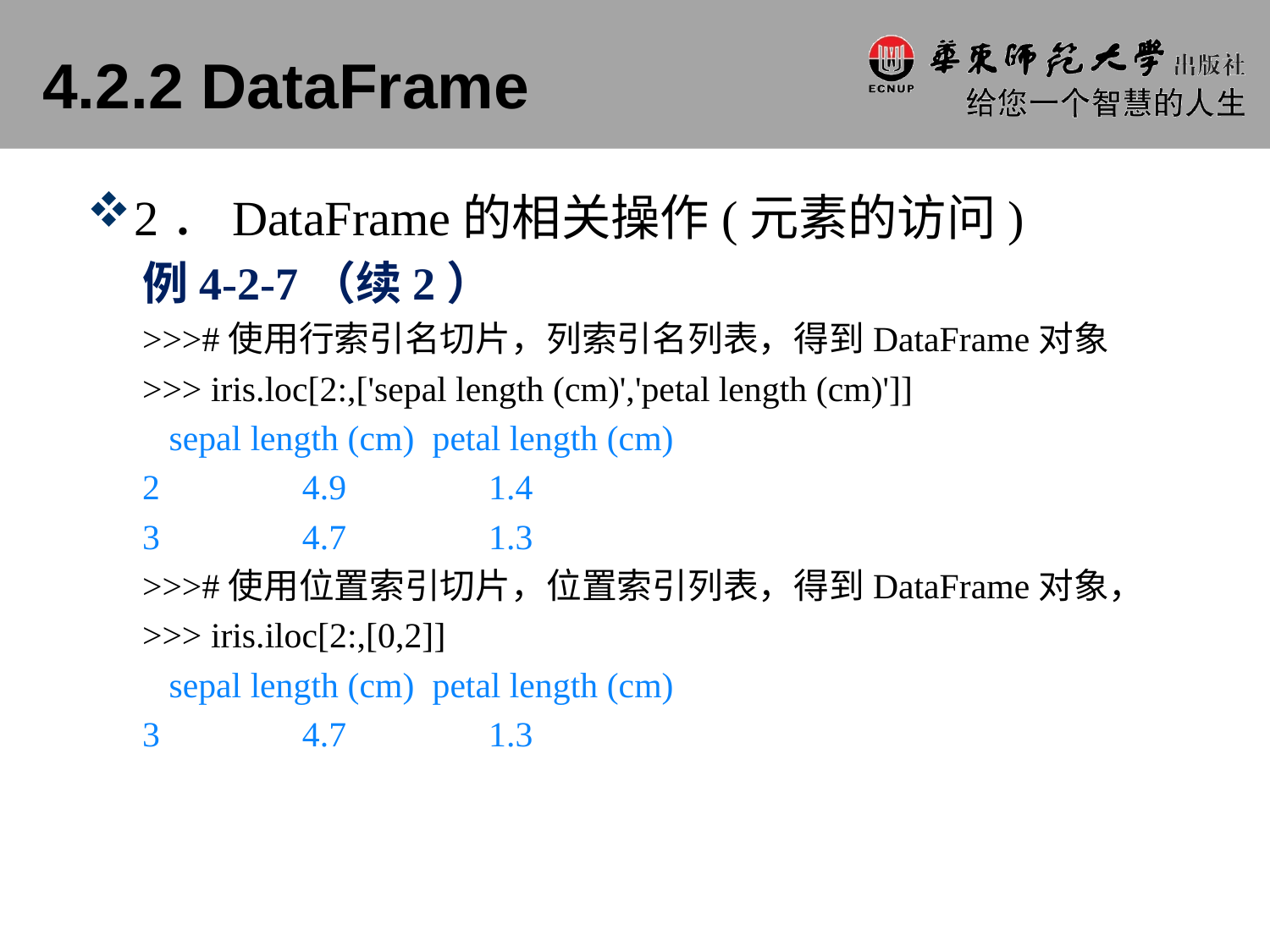

# 4.2.2 DataFrame
2．DataFrame的相关操作(元素的访问)
例4-2-7（续2）
>>>#使用行索引名切片，列索引名列表，得到DataFrame对象
>>> iris.loc[2:,['sepal length (cm)','petal length (cm)']]
   sepal length (cm)  petal length (cm)
2                4.9                1.4
3                4.7                1.3
>>>#使用位置索引切片，位置索引列表，得到DataFrame对象，
>>> iris.iloc[2:,[0,2]]
   sepal length (cm)  petal length (cm)
3                4.7                1.3